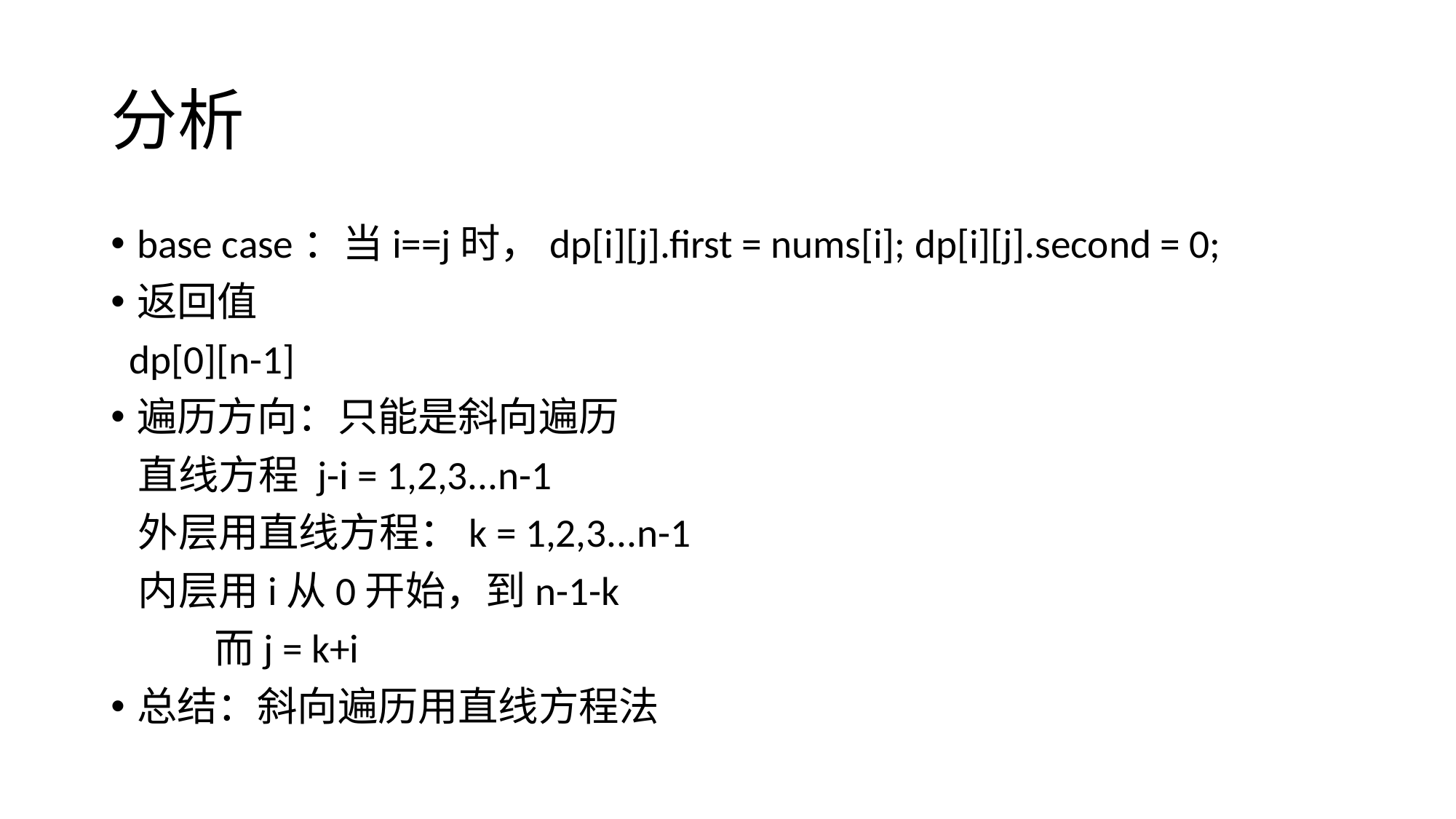

# 分析
base case：当i==j时，dp[i][j].first = nums[i]; dp[i][j].second = 0;
返回值
  dp[0][n-1]
遍历方向：只能是斜向遍历
  直线方程 j-i = 1,2,3...n-1
  外层用直线方程：k = 1,2,3...n-1
  内层用i从0开始，到n-1-k
	而j = k+i
总结：斜向遍历用直线方程法